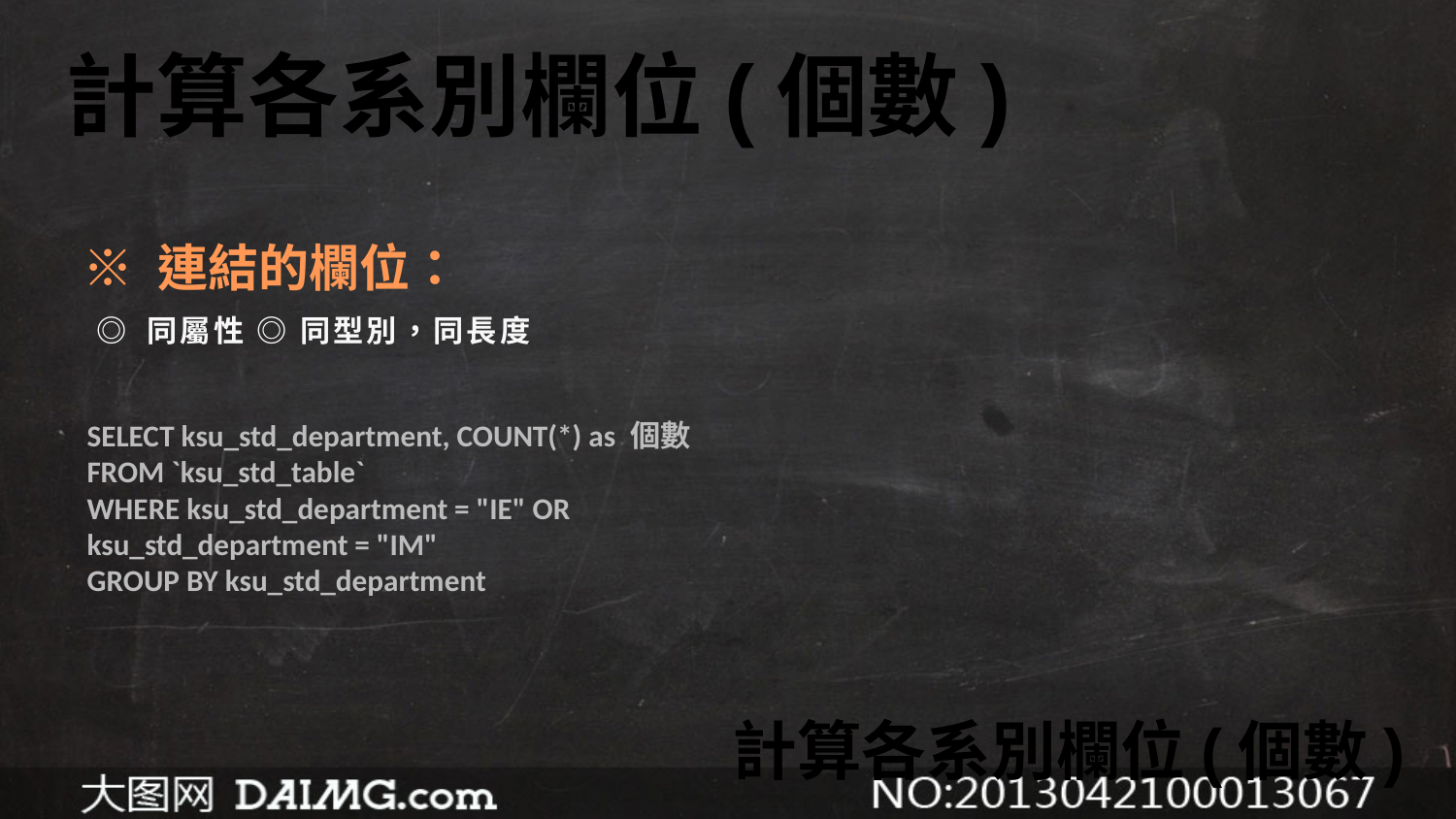

計算各系別欄位(個數)
※ 連結的欄位：
 ◎ 同屬性 ◎ 同型別，同長度
SELECT ksu_std_department, COUNT(*) as 個數 
FROM `ksu_std_table` 
WHERE ksu_std_department = "IE" OR ksu_std_department = "IM"
GROUP BY ksu_std_department
計算各系別欄位(個數)